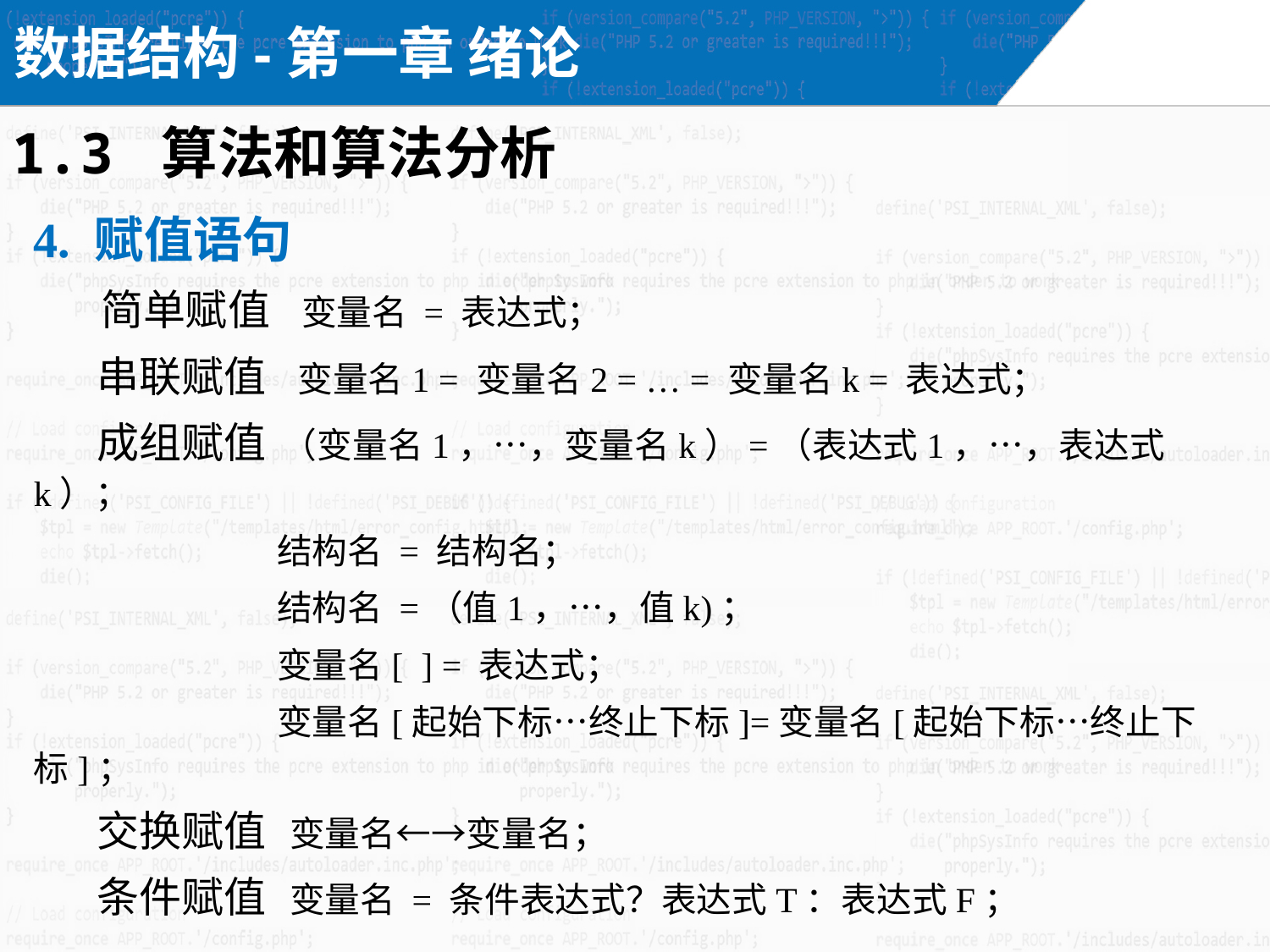

数据结构-第一章 绪论
1.3 算法和算法分析
4. 赋值语句
      简单赋值    变量名 = 表达式；
       串联赋值    变量名1 = 变量名2 = … = 变量名k = 表达式；
       成组赋值  （变量名1，…，变量名k）=（表达式1，…，表达式k）；
                              结构名 = 结构名；
                              结构名 =（值1，…，值k)；
                              变量名[  ] = 表达式；
                              变量名[起始下标…终止下标]=变量名[起始下标…终止下标]；
       交换赋值   变量名←→变量名；
       条件赋值   变量名 = 条件表达式？表达式T：表达式F；